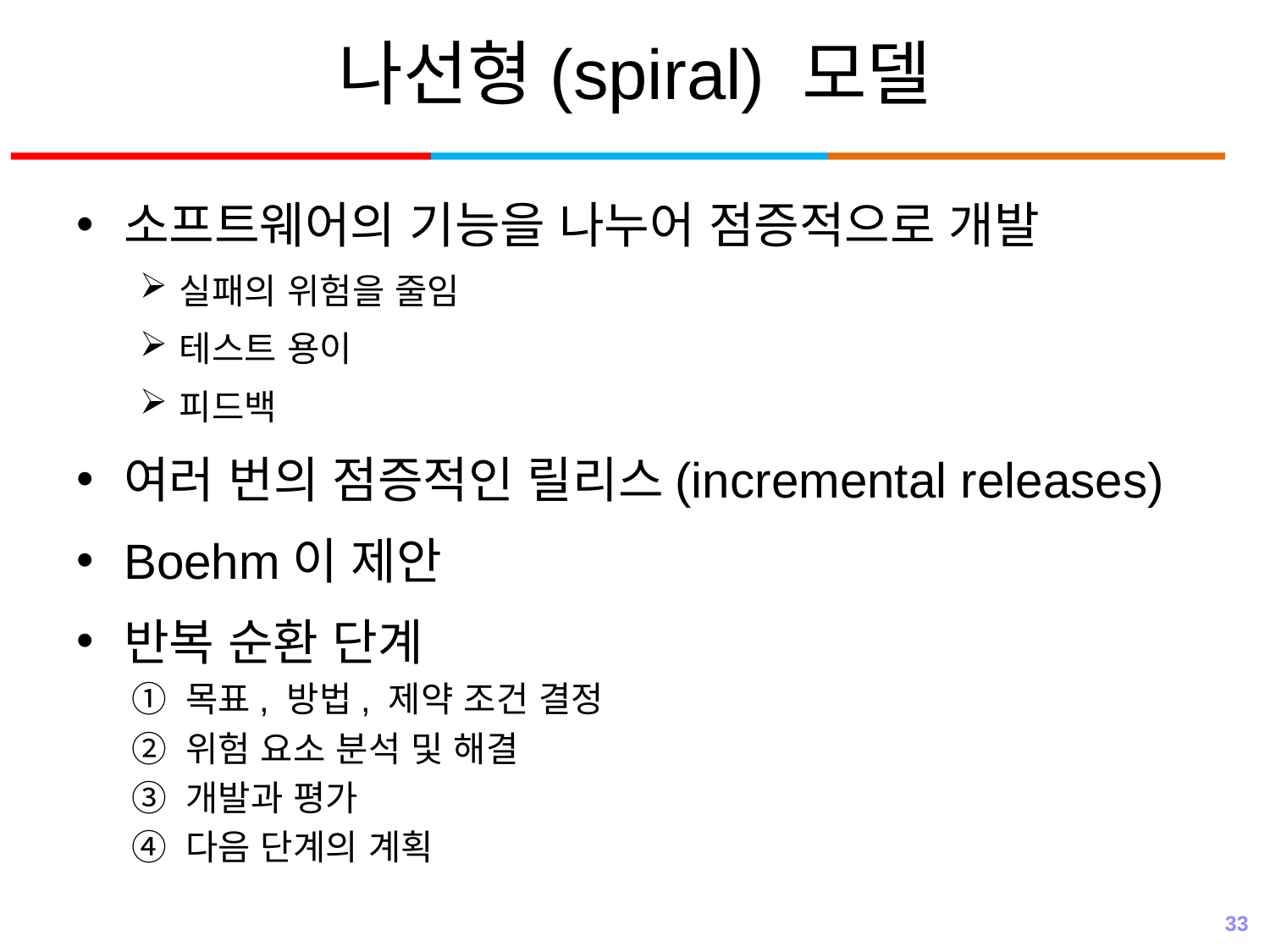

# 나선형(spiral) 모델
소프트웨어의 기능을 나누어 점증적으로 개발
실패의 위험을 줄임
테스트 용이
피드백
여러 번의 점증적인 릴리스(incremental releases)
Boehm이 제안
반복 순환 단계
① 목표, 방법, 제약 조건 결정
② 위험 요소 분석 및 해결
③ 개발과 평가
④ 다음 단계의 계획
33